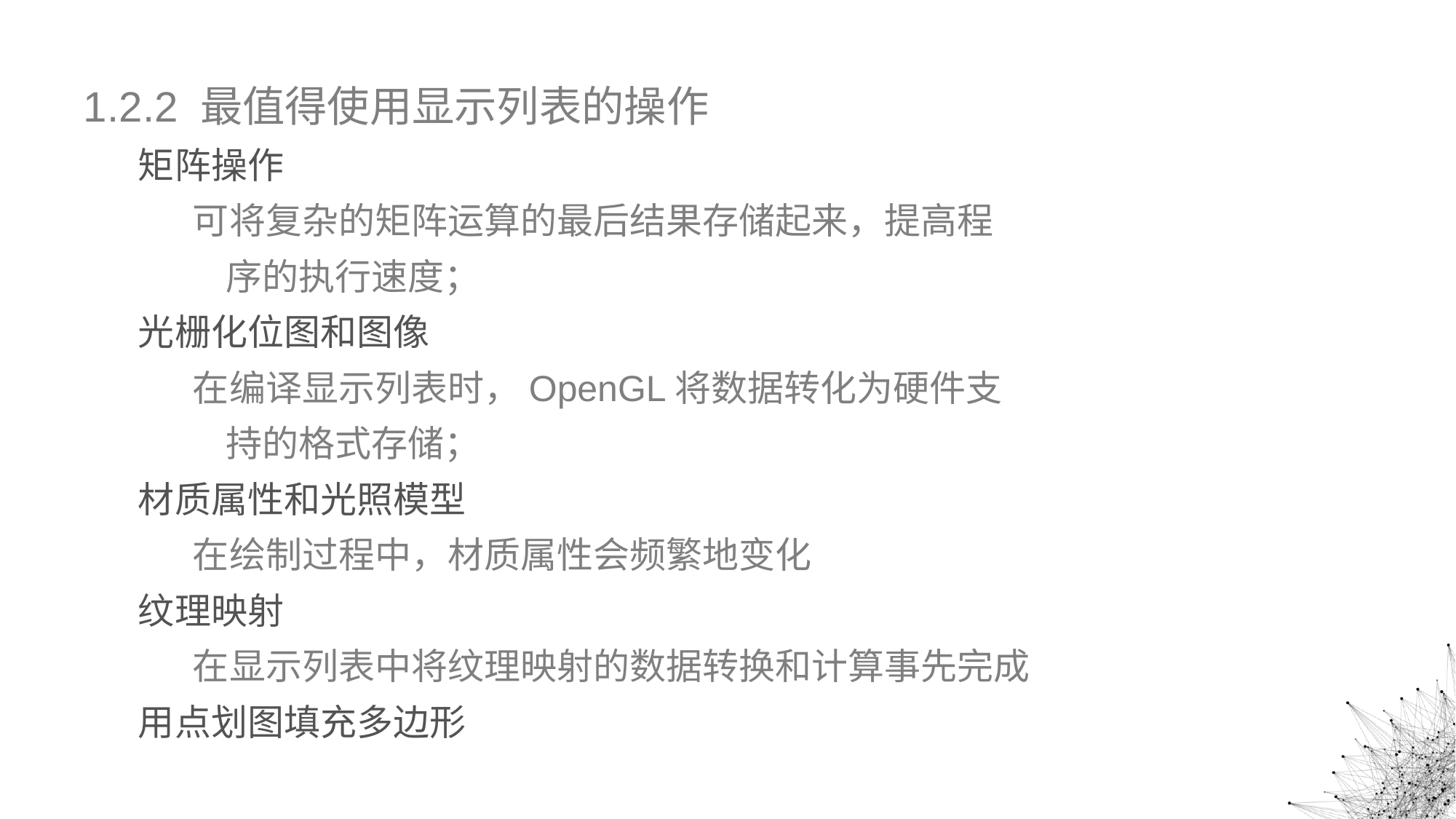

1.2.2 最值得使用显示列表的操作
矩阵操作
可将复杂的矩阵运算的最后结果存储起来，提高程
   序的执行速度；
光栅化位图和图像
在编译显示列表时，OpenGL将数据转化为硬件支
   持的格式存储；
材质属性和光照模型
在绘制过程中，材质属性会频繁地变化
纹理映射
在显示列表中将纹理映射的数据转换和计算事先完成
用点划图填充多边形